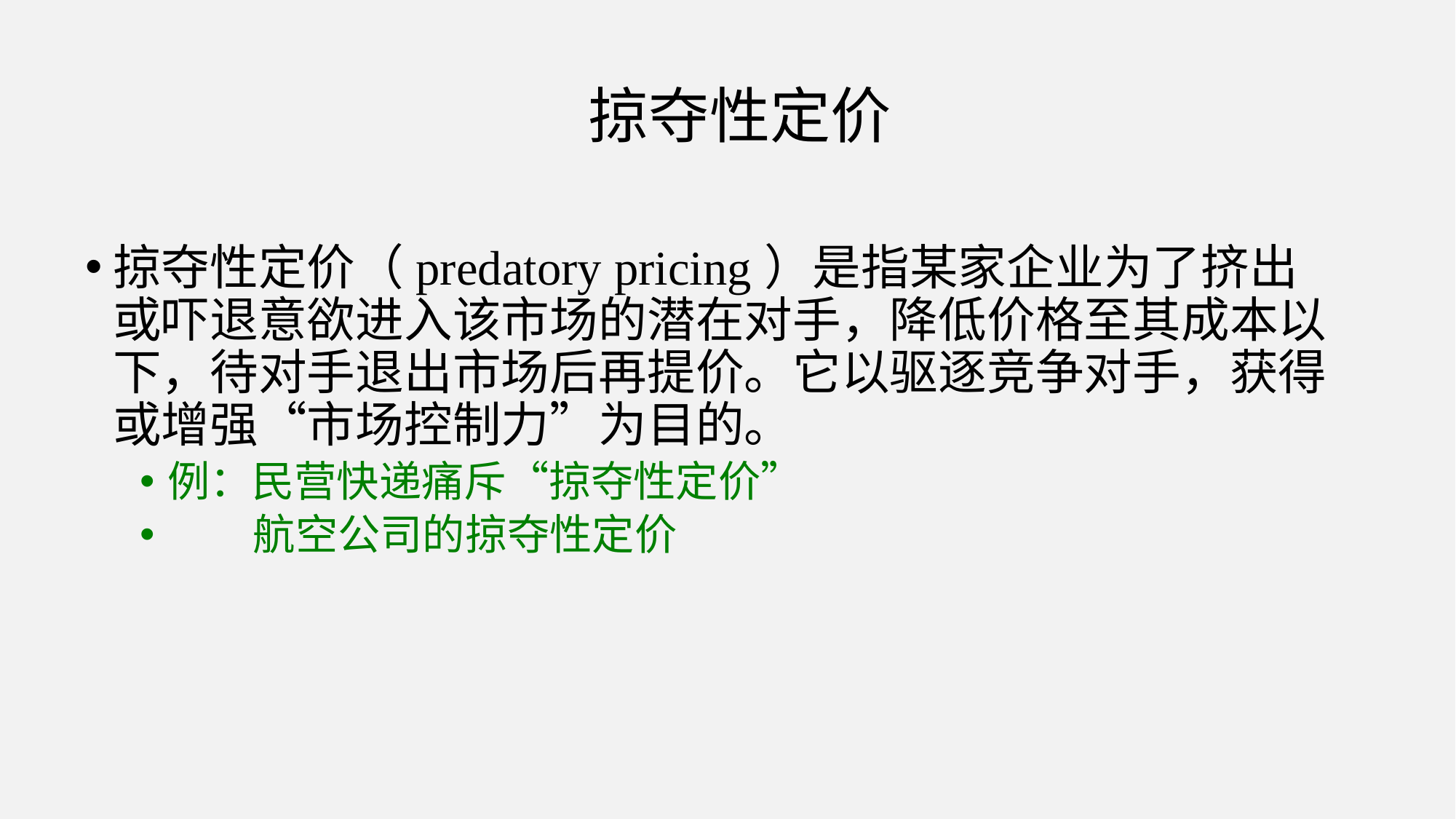

# 掠夺性定价
掠夺性定价（predatory pricing）是指某家企业为了挤出或吓退意欲进入该市场的潜在对手，降低价格至其成本以下，待对手退出市场后再提价。它以驱逐竞争对手，获得或增强“市场控制力”为目的。
例：民营快递痛斥“掠夺性定价”
        航空公司的掠夺性定价